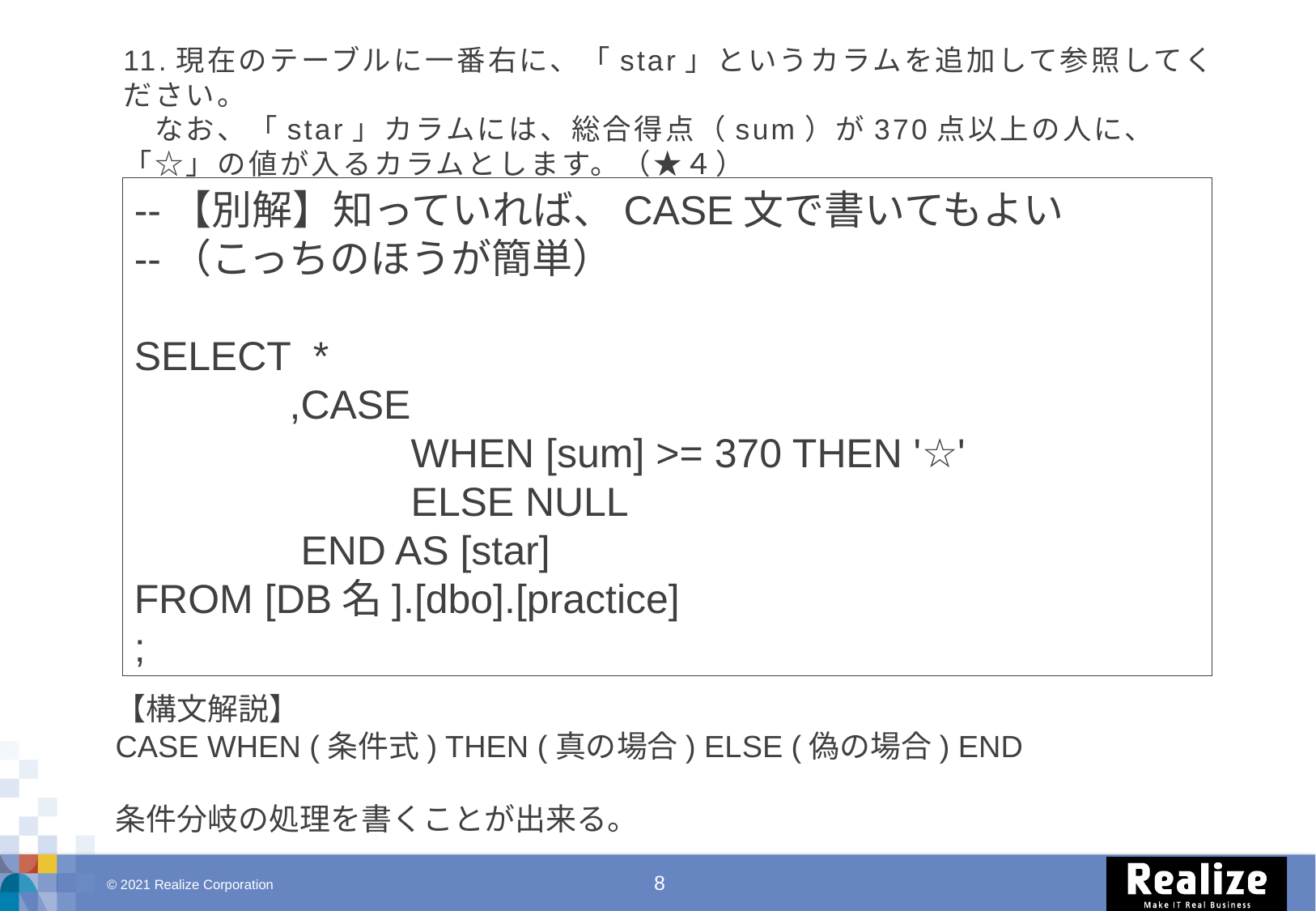

# 11.現在のテーブルに一番右に、「star」というカラムを追加して参照してください。 　なお、「star」カラムには、総合得点（sum）が370点以上の人に、「☆」の値が入るカラムとします。（★４）
--【別解】知っていれば、CASE文で書いてもよい
--（こっちのほうが簡単）

SELECT  *
	   ,CASE
		   WHEN [sum] >= 370 THEN '☆'
		   ELSE NULL
	    END AS [star]
FROM [DB名].[dbo].[practice]
;
【構文解説】
CASE WHEN (条件式) THEN (真の場合) ELSE (偽の場合) END

条件分岐の処理を書くことが出来る。